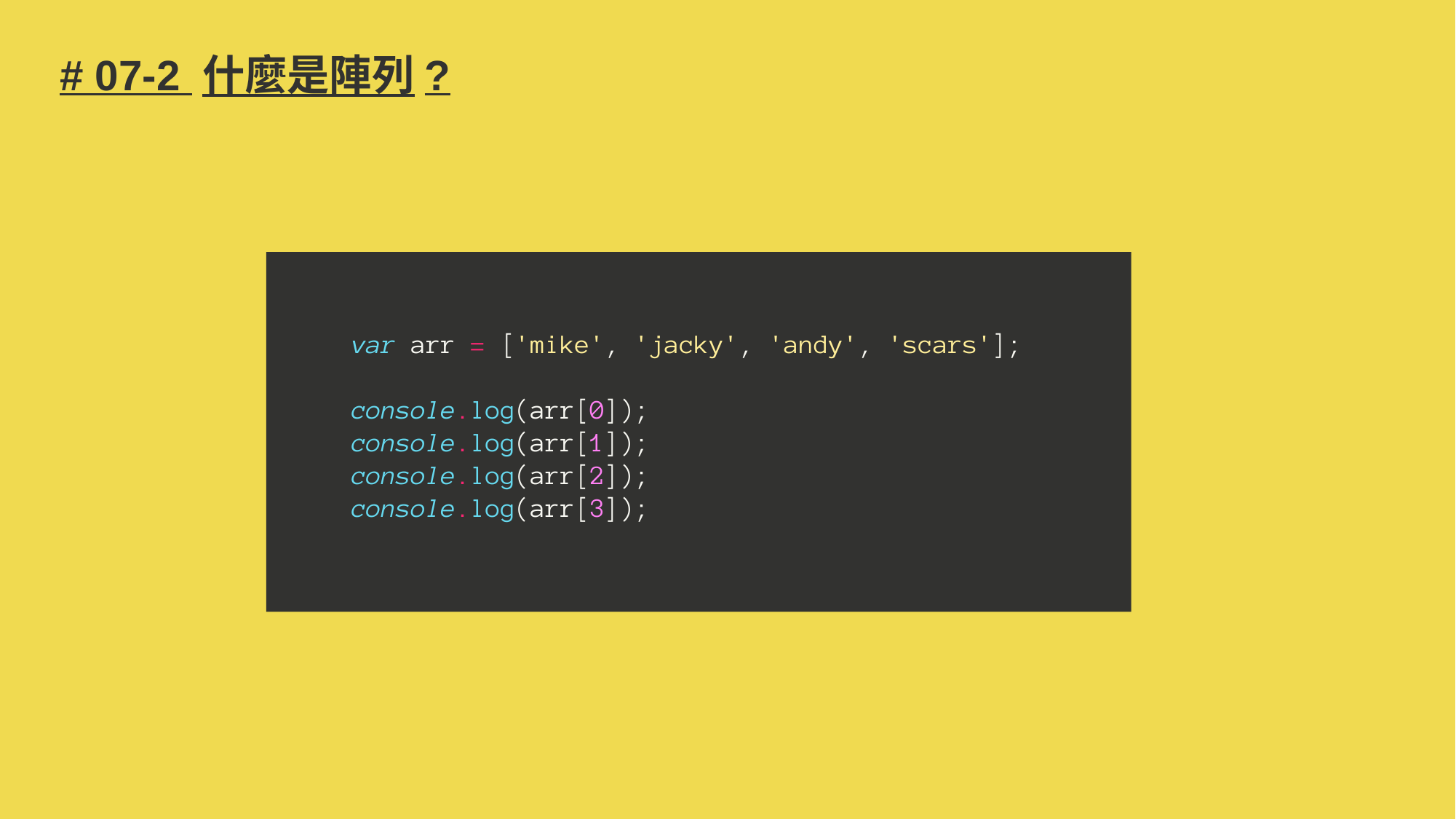

# # 07-2 什麼是陣列?

var arr = ['mike', 'jacky', 'andy', 'scars'];
console.log(arr[0]);
console.log(arr[1]);
console.log(arr[2]);
console.log(arr[3]);